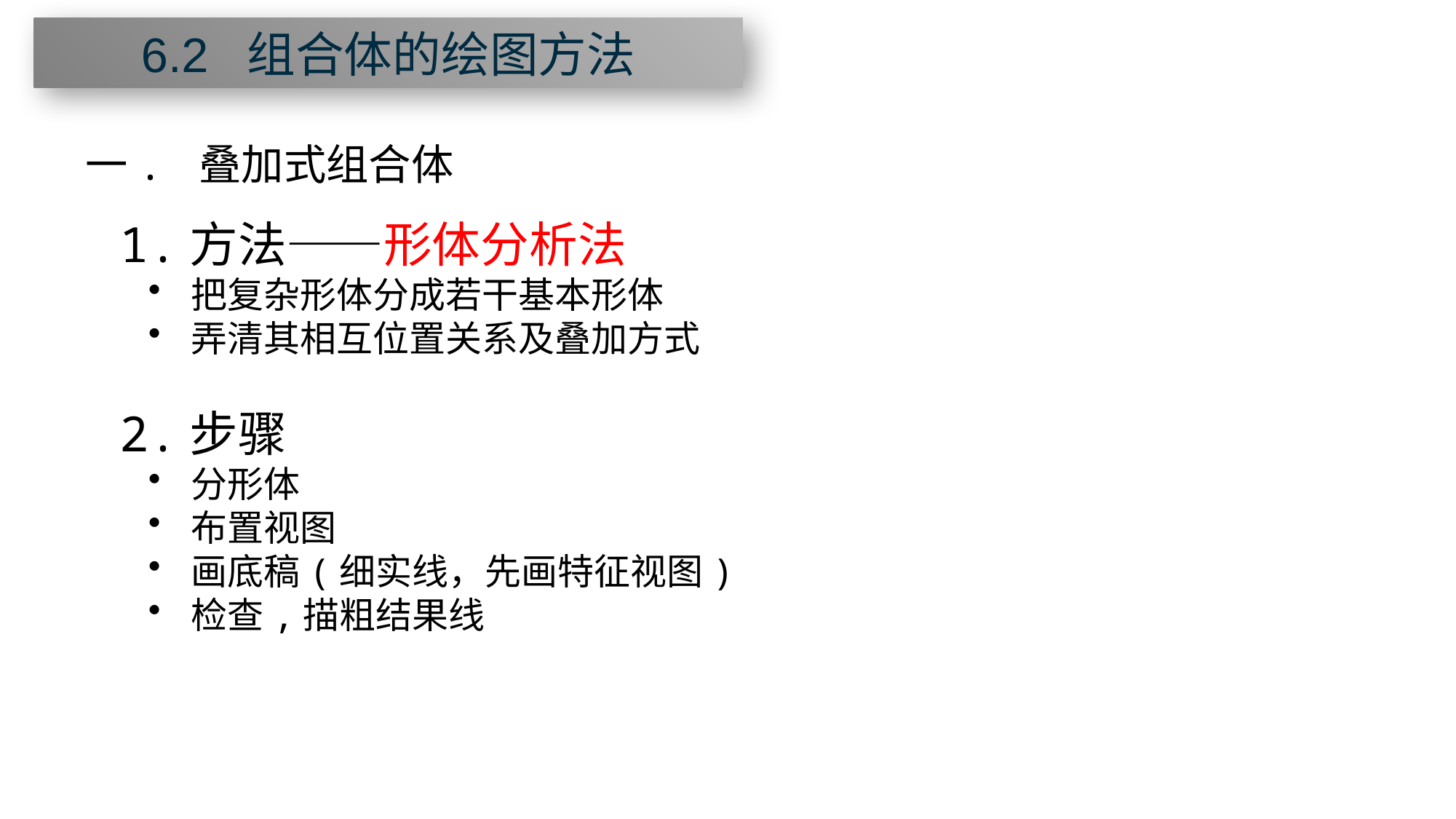

6.2  组合体的绘图方法
一. 叠加式组合体
1.方法——形体分析法
 把复杂形体分成若干基本形体
 弄清其相互位置关系及叠加方式
2.步骤
 分形体
 布置视图
 画底稿(细实线，先画特征视图)
 检查,描粗结果线